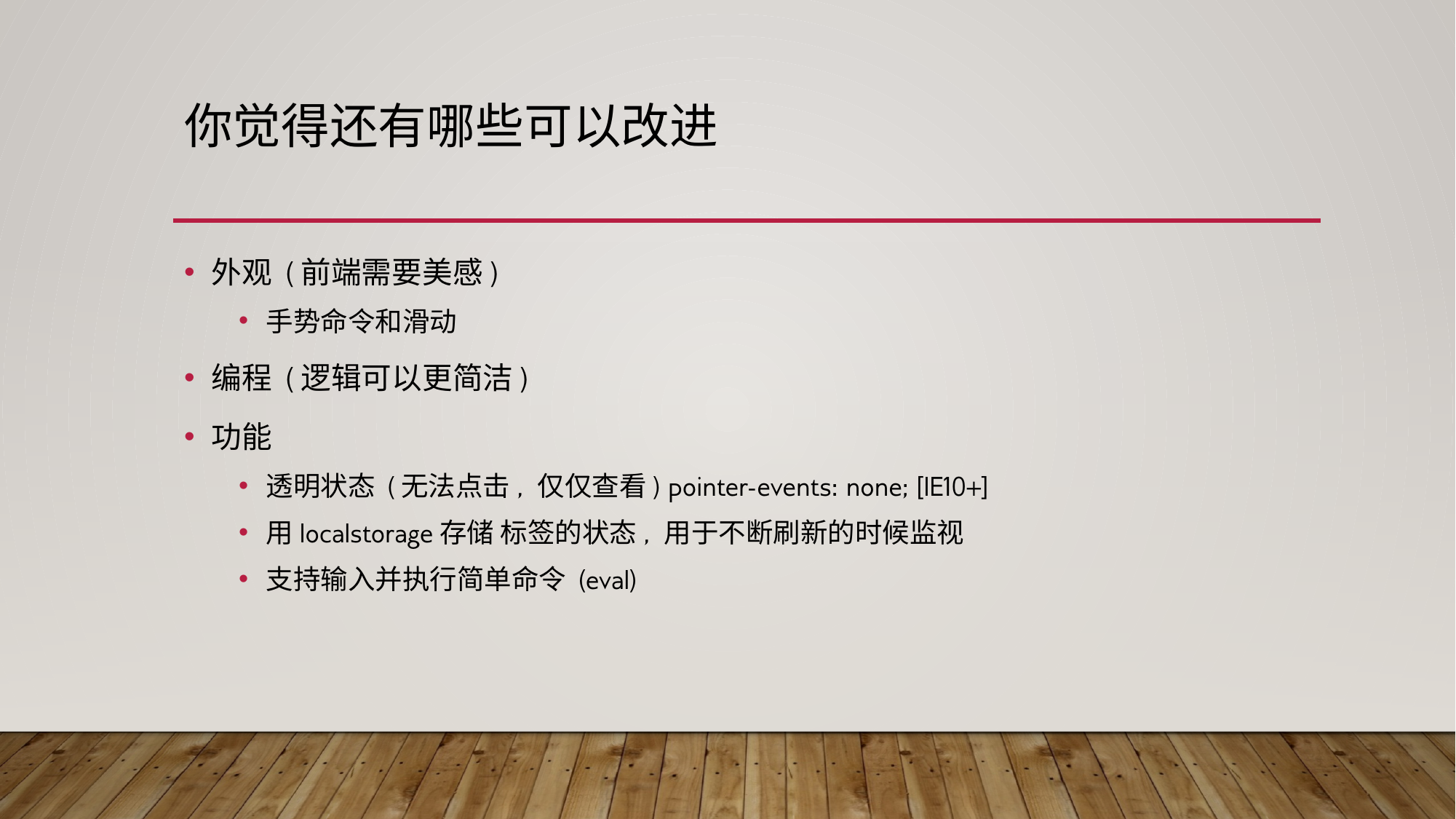

# 你觉得还有哪些可以改进
外观 (前端需要美感)
手势命令和滑动
编程 (逻辑可以更简洁)
功能
透明状态 (无法点击, 仅仅查看) pointer-events: none; [IE10+]
用localstorage存储 标签的状态, 用于不断刷新的时候监视
支持输入并执行简单命令 (eval)